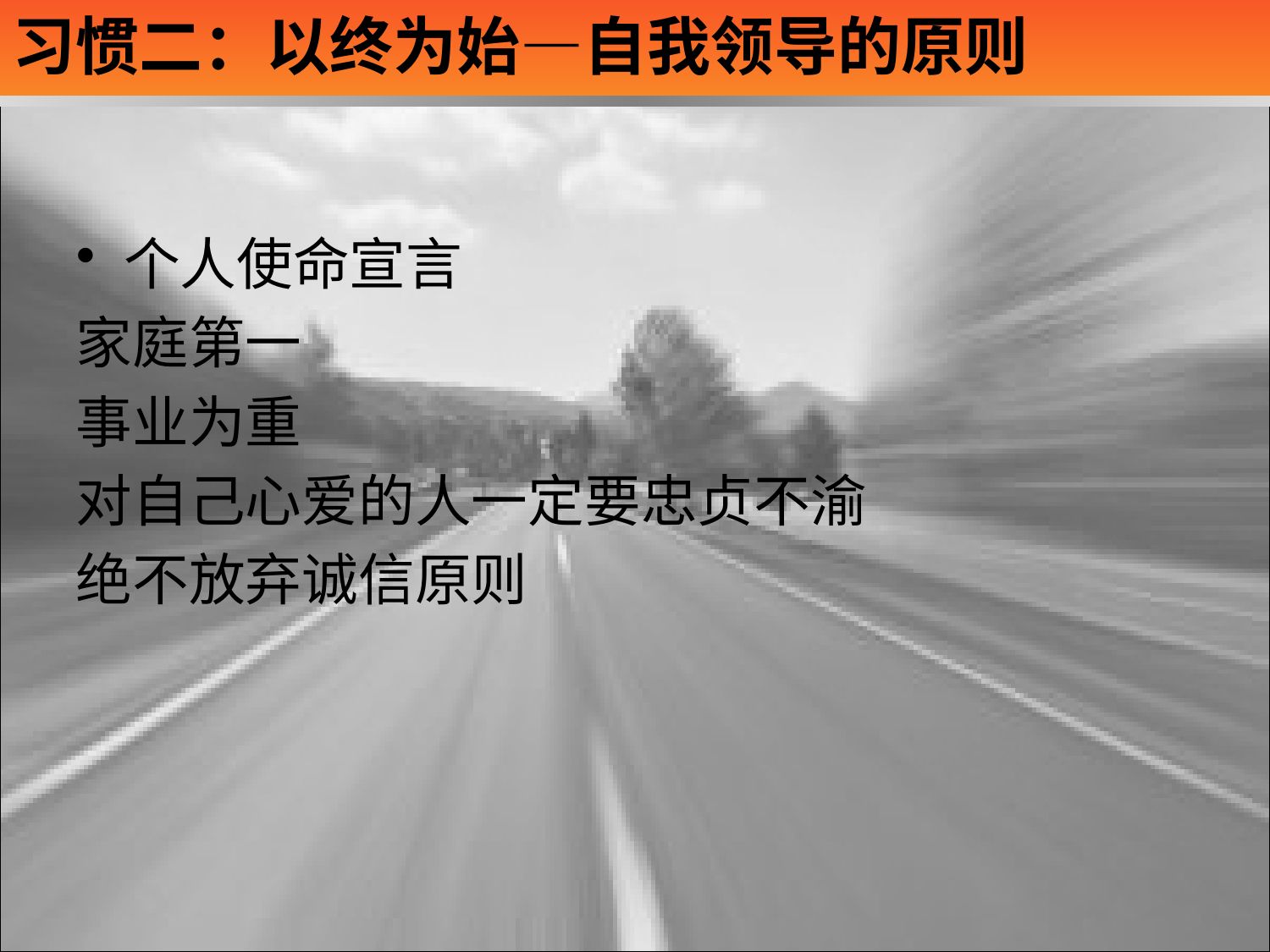

# 习惯二：以终为始—自我领导的原则
个人使命宣言
家庭第一
事业为重
对自己心爱的人一定要忠贞不渝
绝不放弃诚信原则